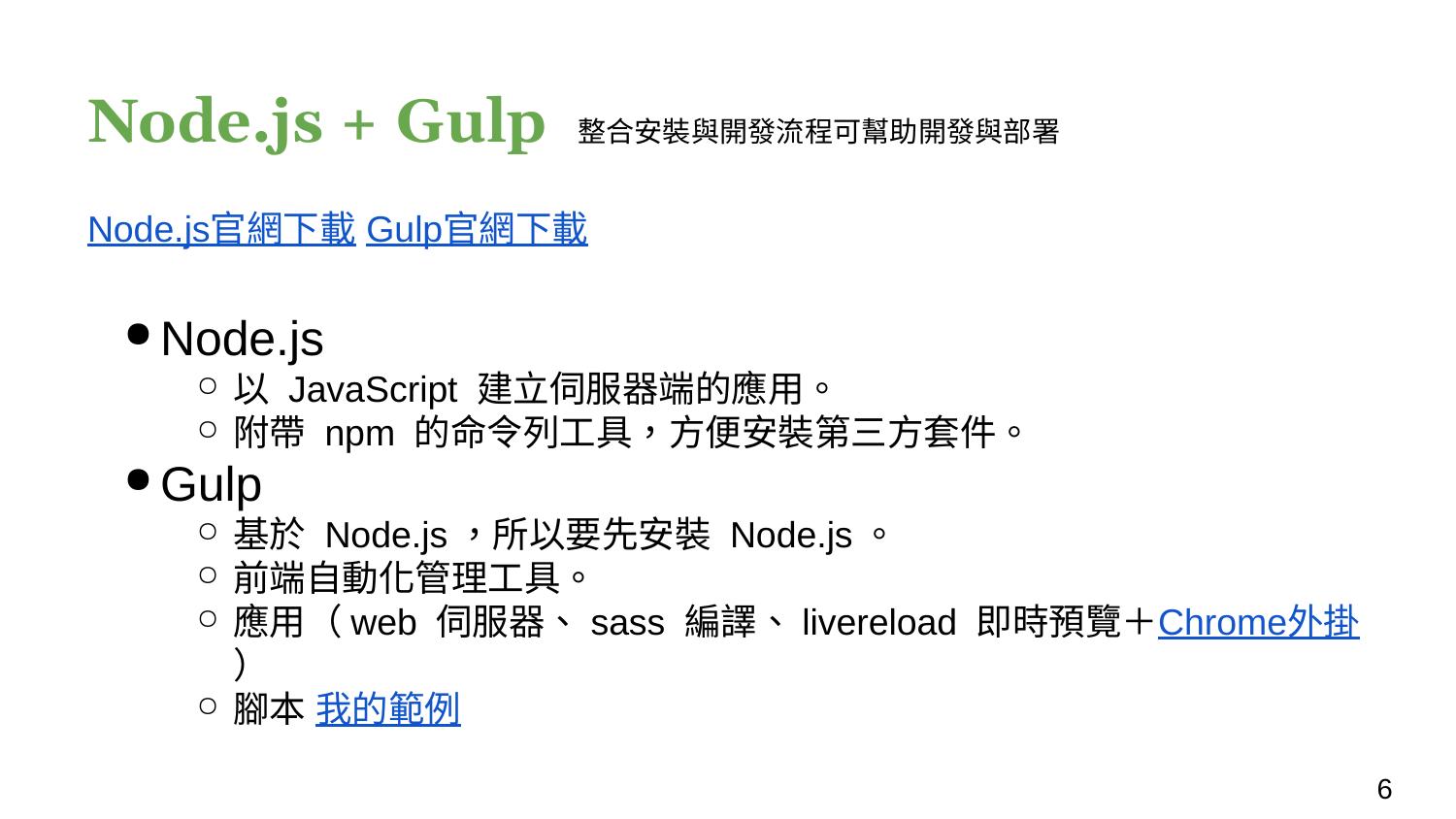

# Node.js + Gulp 整合安裝與開發流程可幫助開發與部署
Node.js官網下載 Gulp官網下載

Node.js
以 JavaScript 建立伺服器端的應用。
附帶 npm 的命令列工具，方便安裝第三方套件。
Gulp
基於 Node.js，所以要先安裝 Node.js。
前端自動化管理工具。
應用（web 伺服器、sass 編譯、livereload 即時預覽＋Chrome外掛）
腳本 我的範例
6